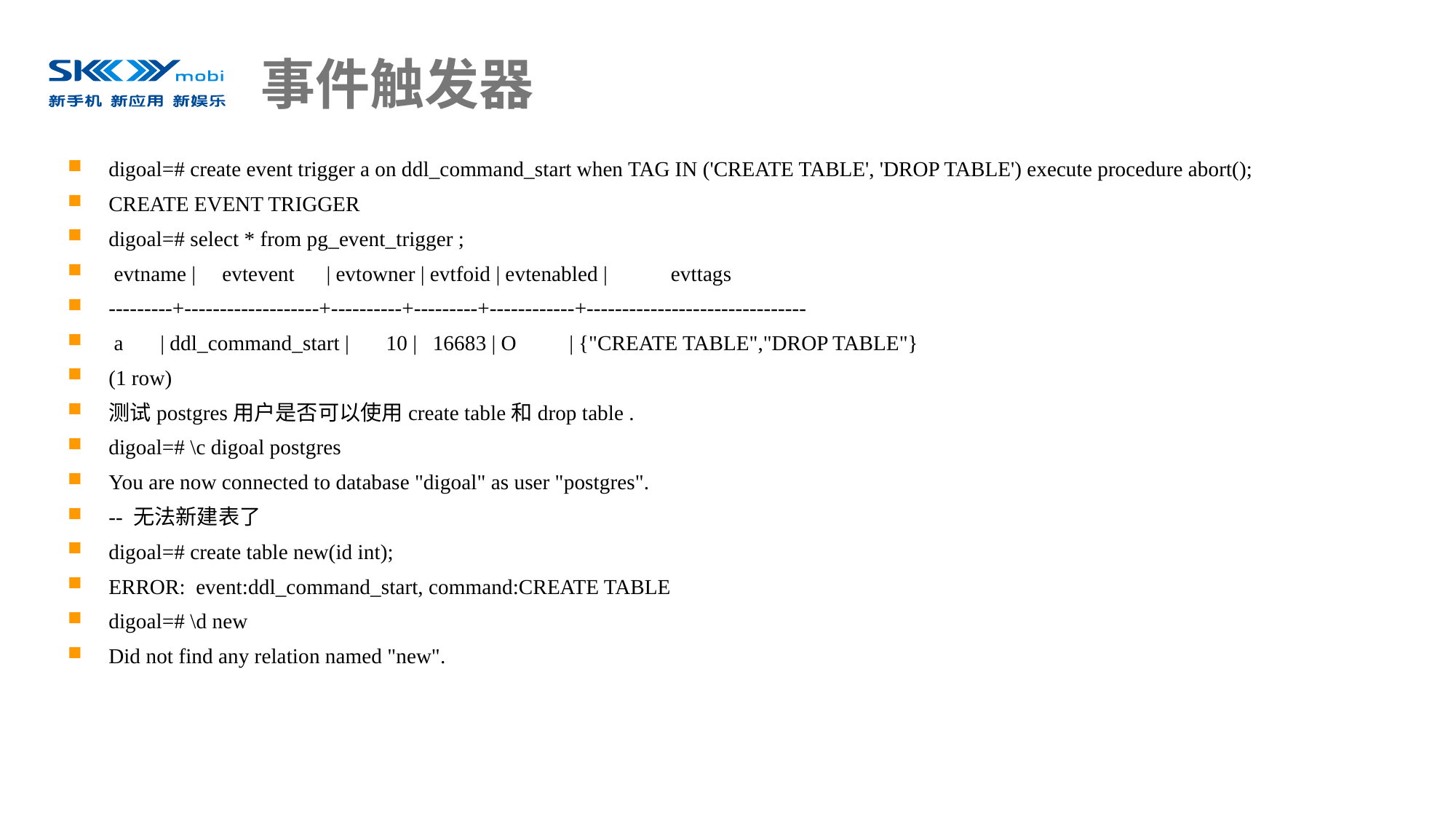

# 事件触发器
digoal=# create event trigger a on ddl_command_start when TAG IN ('CREATE TABLE', 'DROP TABLE') execute procedure abort();
CREATE EVENT TRIGGER
digoal=# select * from pg_event_trigger ;
 evtname |     evtevent      | evtowner | evtfoid | evtenabled |            evttags
---------+-------------------+----------+---------+------------+-------------------------------
 a       | ddl_command_start |       10 |   16683 | O          | {"CREATE TABLE","DROP TABLE"}
(1 row)
测试postgres用户是否可以使用create table和drop table .
digoal=# \c digoal postgres
You are now connected to database "digoal" as user "postgres".
-- 无法新建表了
digoal=# create table new(id int);
ERROR:  event:ddl_command_start, command:CREATE TABLE
digoal=# \d new
Did not find any relation named "new".